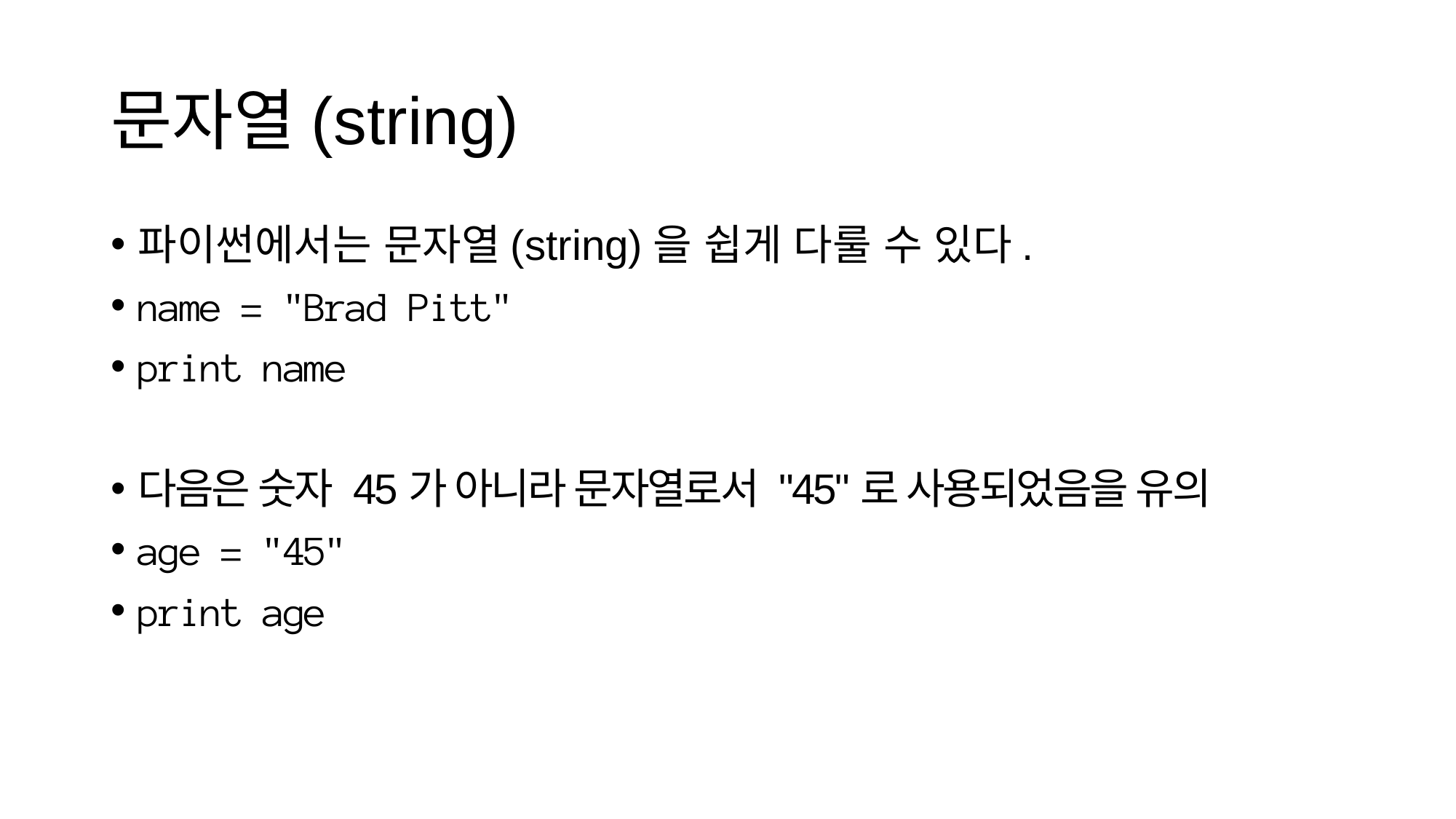

# 문자열(string)
파이썬에서는 문자열(string)을 쉽게 다룰 수 있다.
name = "Brad Pitt"
print name

다음은 숫자 45가 아니라 문자열로서 "45"로 사용되었음을 유의
age = "45"
print age